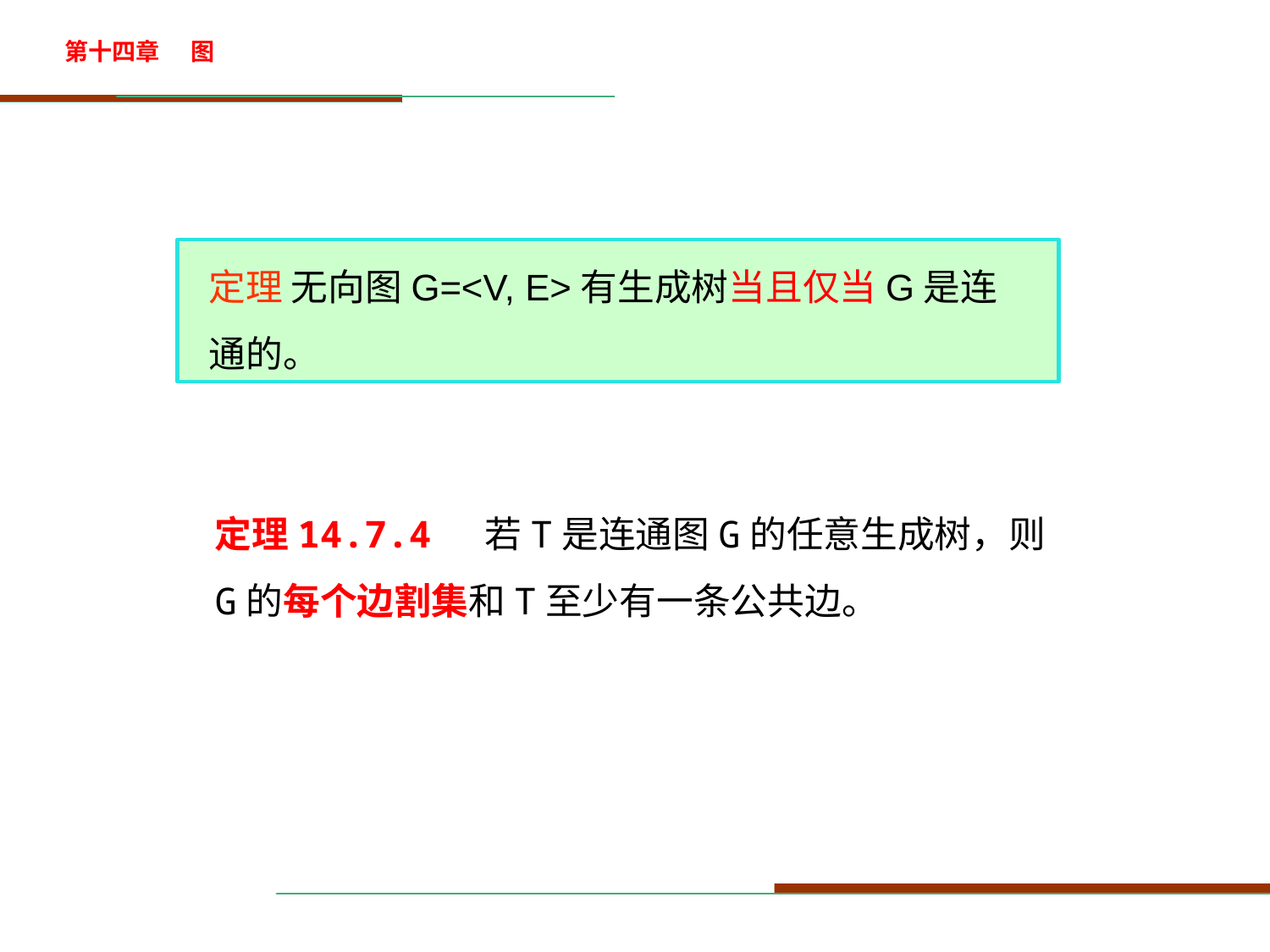

定理 无向图G=<V, E>有生成树当且仅当G是连通的。

定理14.7.4  若T是连通图G的任意生成树，则G的每个边割集和T至少有一条公共边。